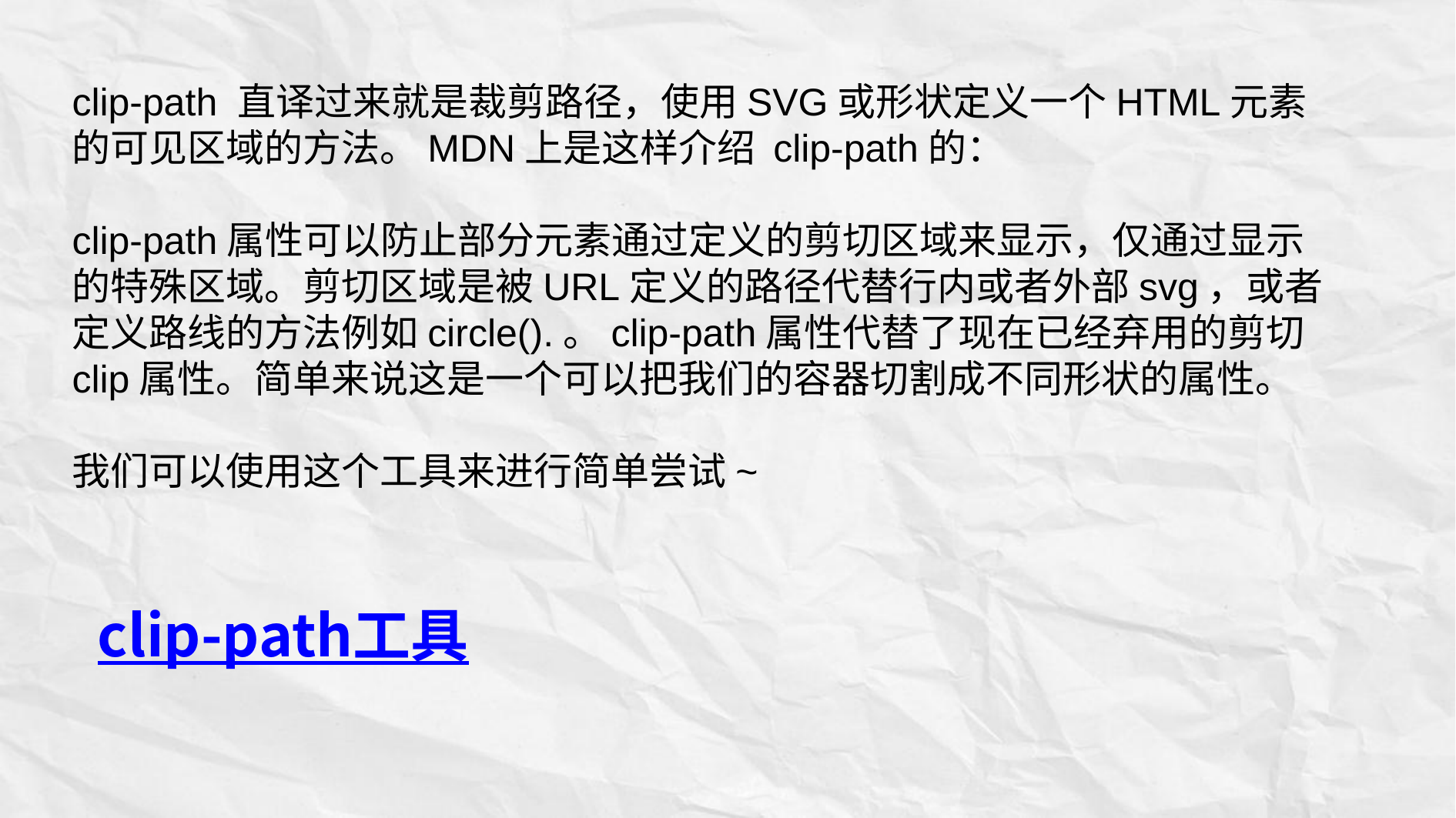

clip-path 直译过来就是裁剪路径，使用SVG或形状定义一个HTML元素的可见区域的方法。MDN上是这样介绍 clip-path的：

clip-path属性可以防止部分元素通过定义的剪切区域来显示，仅通过显示的特殊区域。剪切区域是被URL定义的路径代替行内或者外部svg，或者定义路线的方法例如circle().。clip-path属性代替了现在已经弃用的剪切 clip属性。简单来说这是一个可以把我们的容器切割成不同形状的属性。

我们可以使用这个工具来进行简单尝试~
clip-path工具